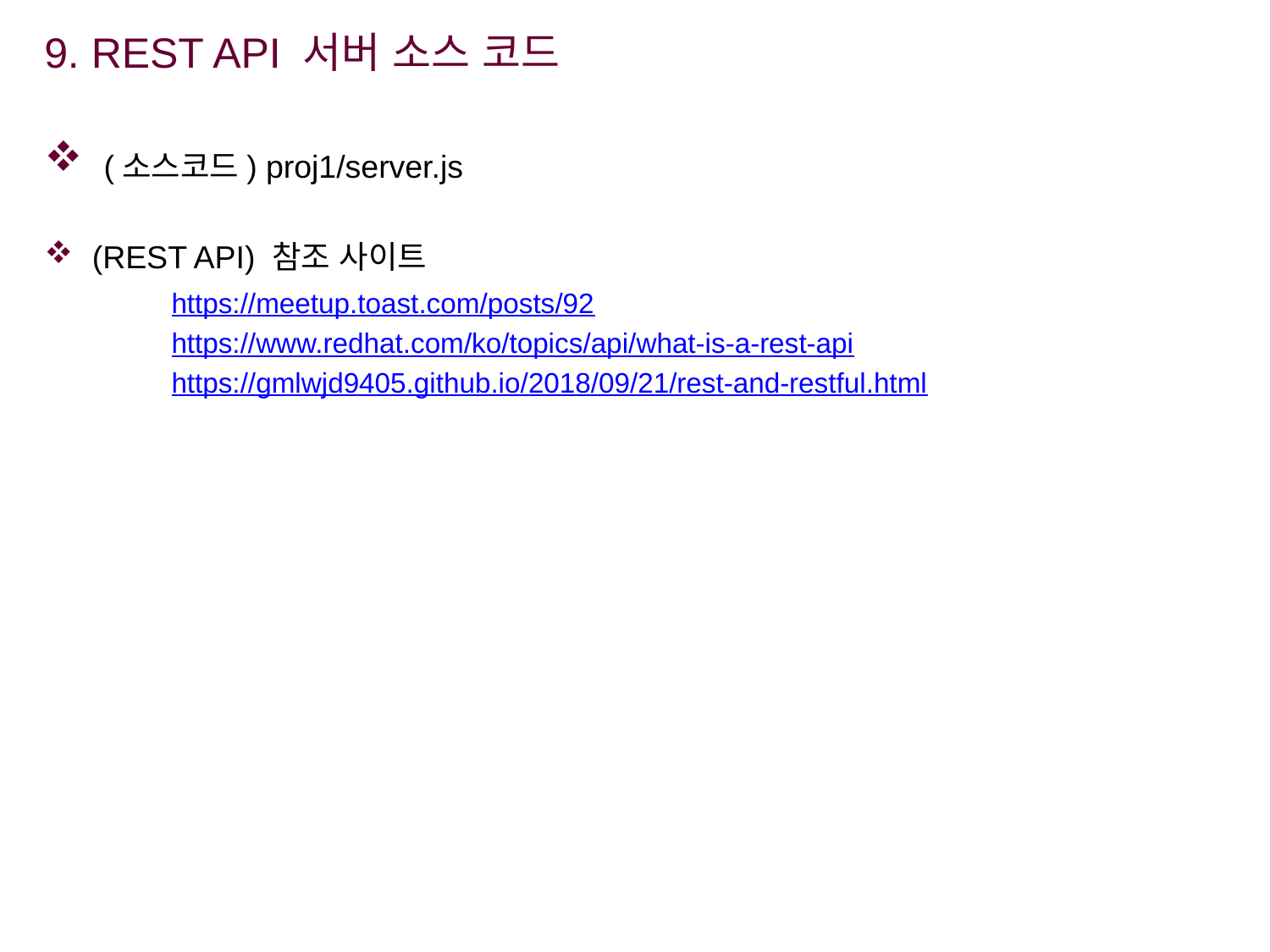

# 9. REST API 서버 소스 코드
 (소스코드) proj1/server.js

(REST API) 참조 사이트
	https://meetup.toast.com/posts/92
	https://www.redhat.com/ko/topics/api/what-is-a-rest-api
	https://gmlwjd9405.github.io/2018/09/21/rest-and-restful.html